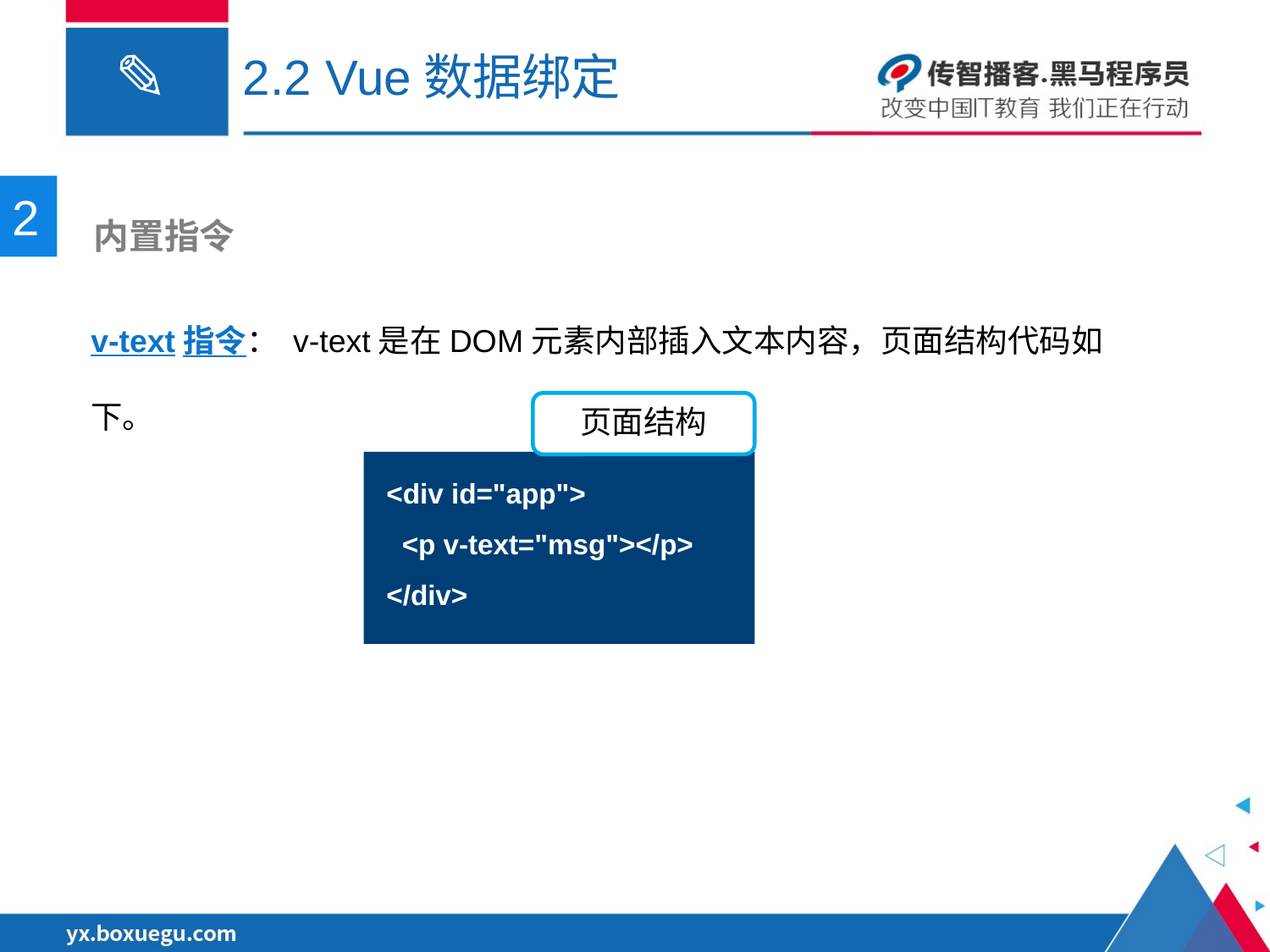

# 2.2 Vue数据绑定

2
  内置指令
v-text指令： v-text是在DOM元素内部插入文本内容，页面结构代码如下。
页面结构

<div id="app">
  <p v-text="msg"></p>
</div>